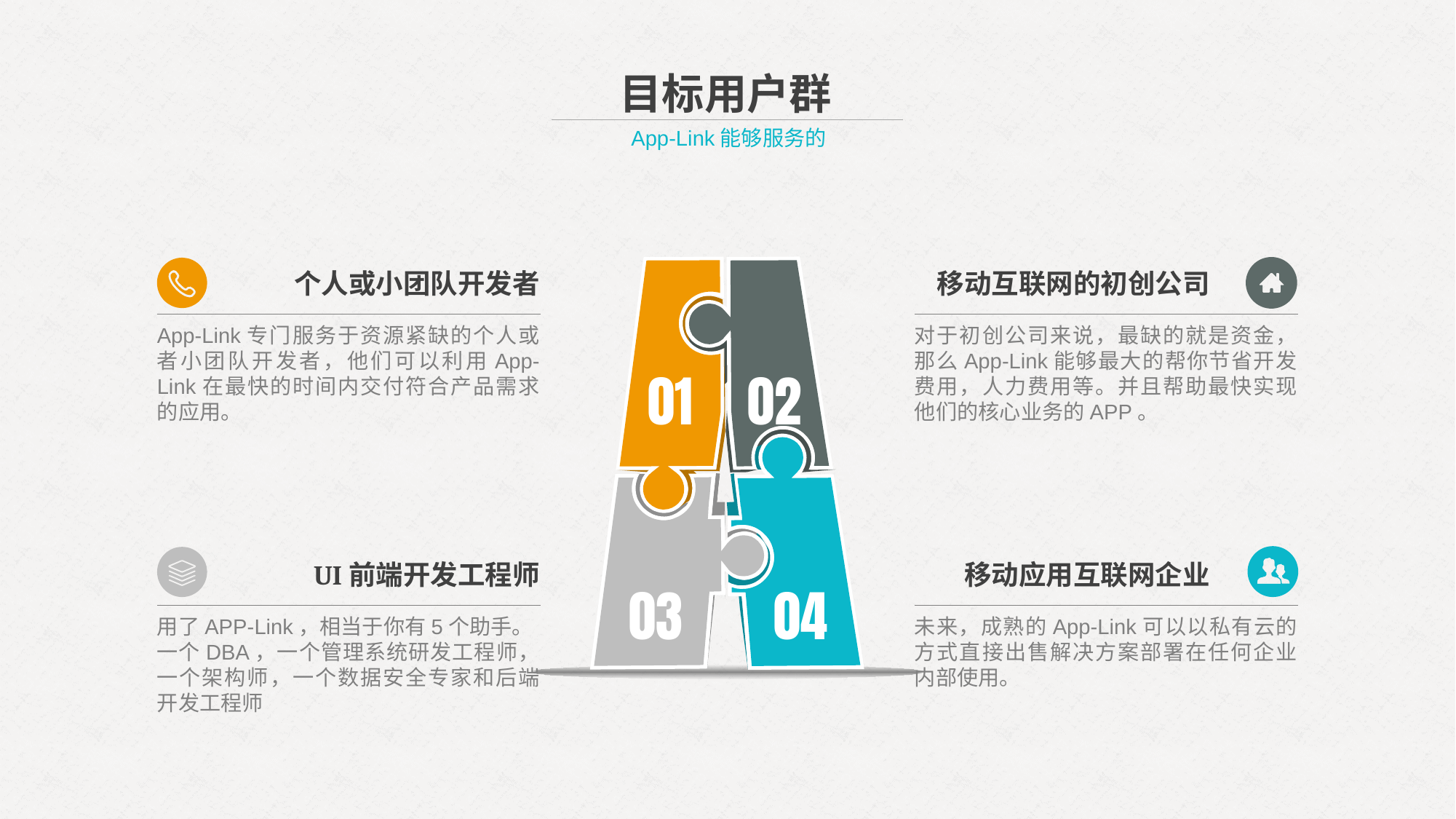

目标用户群
App-Link能够服务的

01
02

03
04

个人或小团队开发者
移动互联网的初创公司
App-Link专门服务于资源紧缺的个人或者小团队开发者，他们可以利用App-Link在最快的时间内交付符合产品需求的应用。
对于初创公司来说，最缺的就是资金，那么App-Link能够最大的帮你节省开发费用，人力费用等。并且帮助最快实现他们的核心业务的APP。

UI前端开发工程师
移动应用互联网企业
用了APP-Link，相当于你有5个助手。
一个DBA，一个管理系统研发工程师，一个架构师，一个数据安全专家和后端开发工程师
未来，成熟的App-Link可以以私有云的方式直接出售解决方案部署在任何企业内部使用。